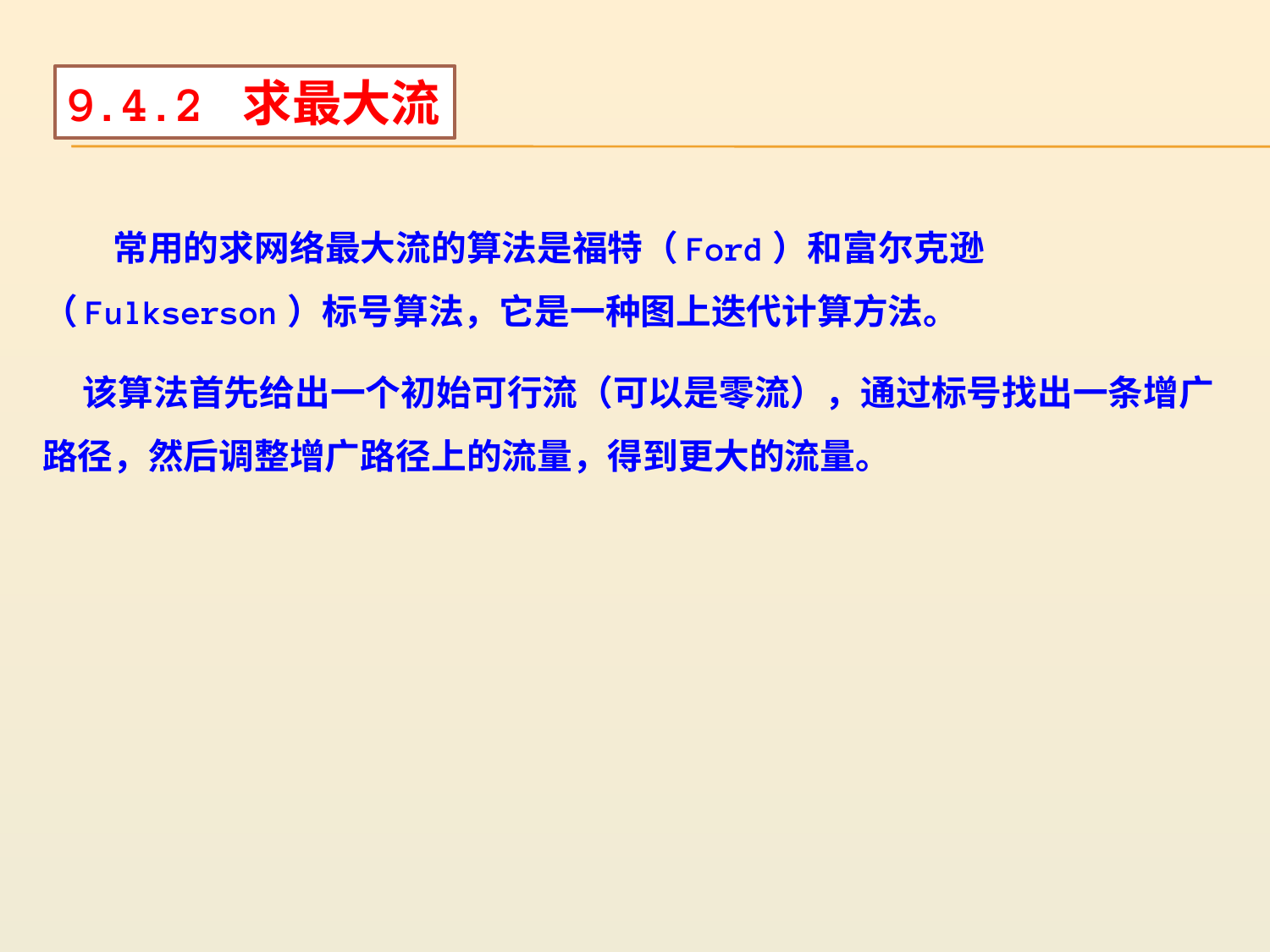

9.4.2 求最大流
　　常用的求网络最大流的算法是福特（Ford）和富尔克逊（Fulkserson）标号算法，它是一种图上迭代计算方法。
    该算法首先给出一个初始可行流（可以是零流），通过标号找出一条增广路径，然后调整增广路径上的流量，得到更大的流量。